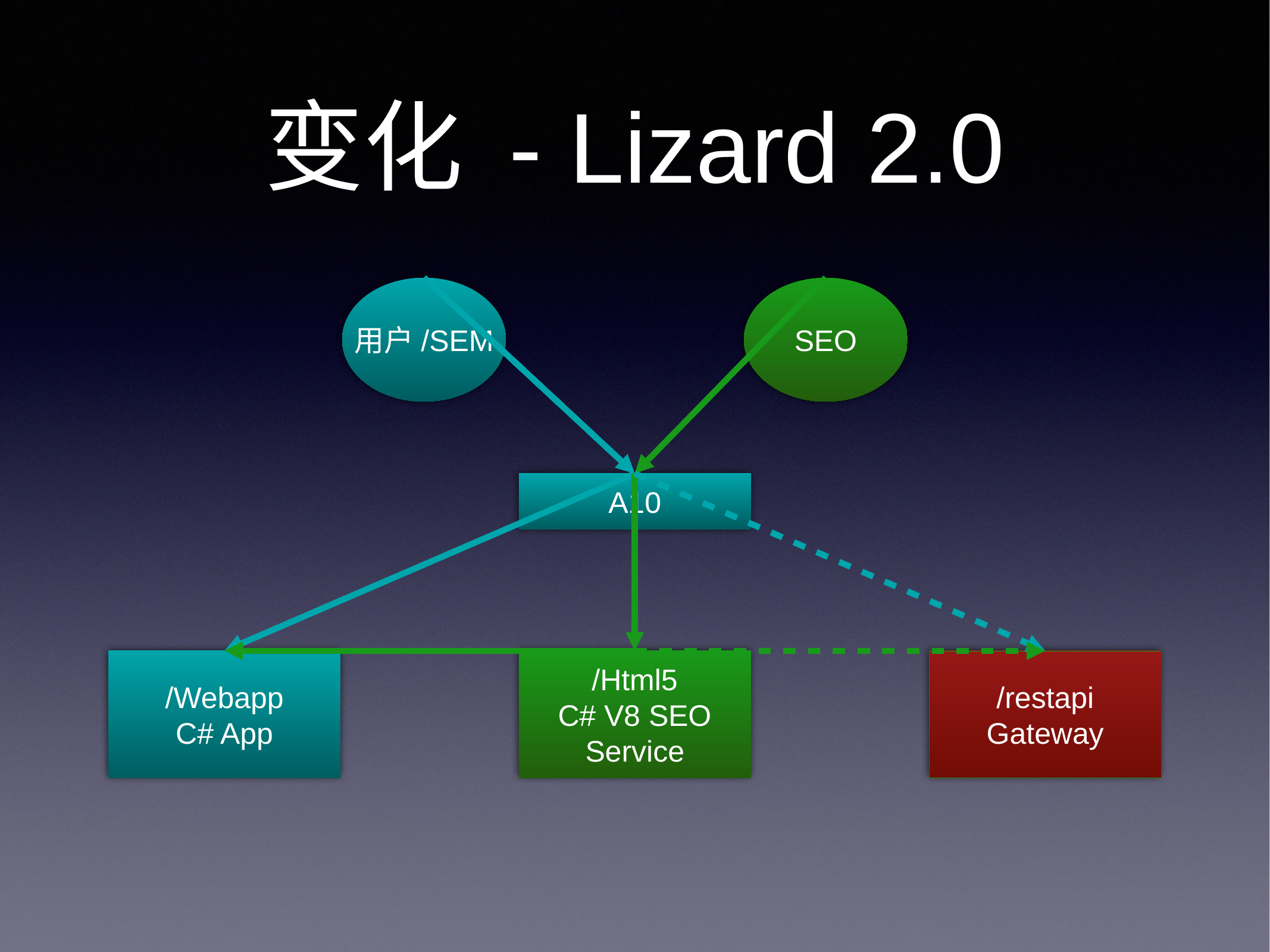

# 变化 - Lizard 2.0
用户/SEM
SEO
A10
/Webapp
C# App
/Html5
C# V8 SEO Service
/restapi
Gateway